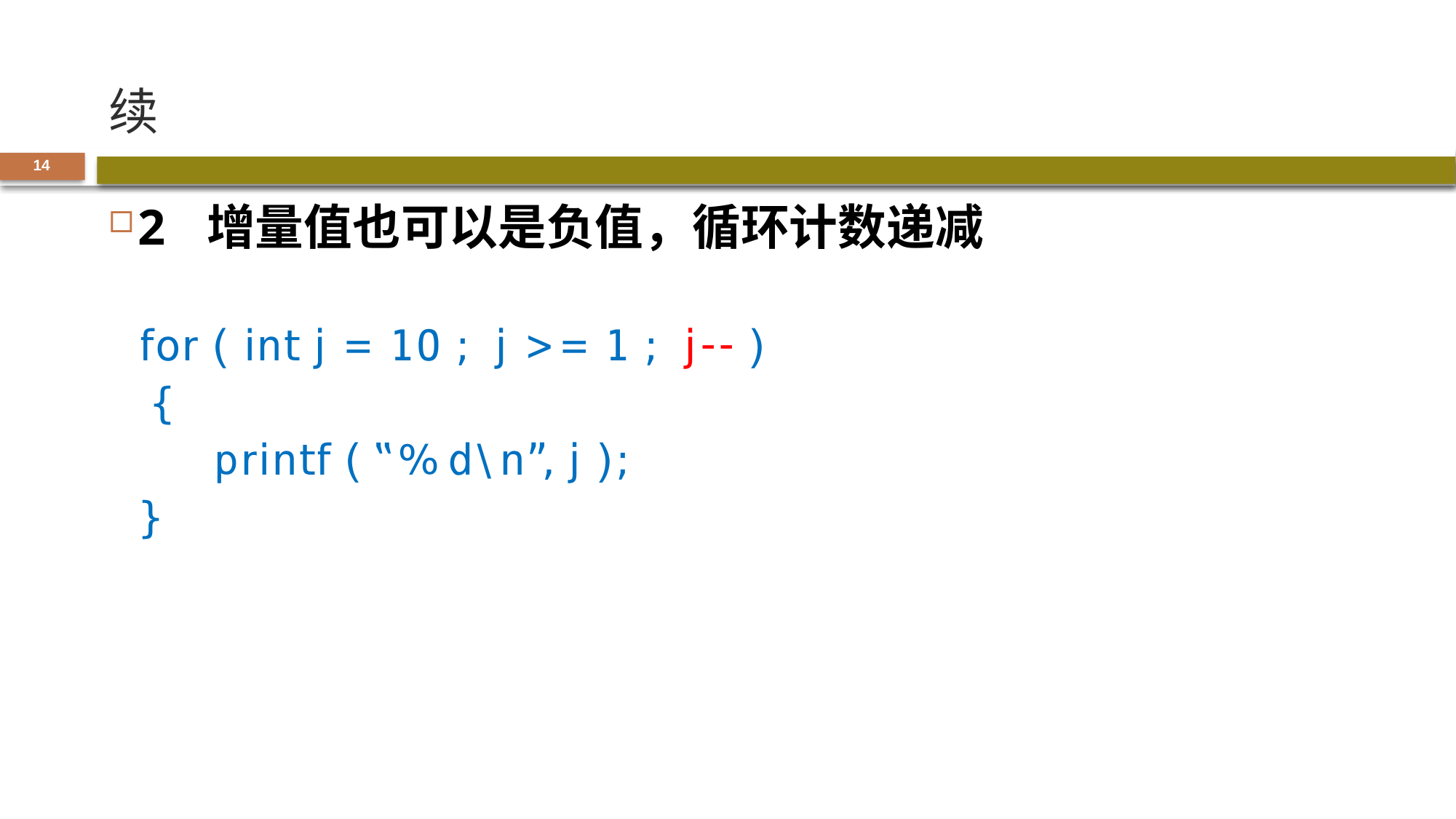

# 续
14
2 增量值也可以是负值，循环计数递减

for ( int j = 10 ;  j >= 1 ;  j-- )
 {
      printf ( “%d\n”, j );
}